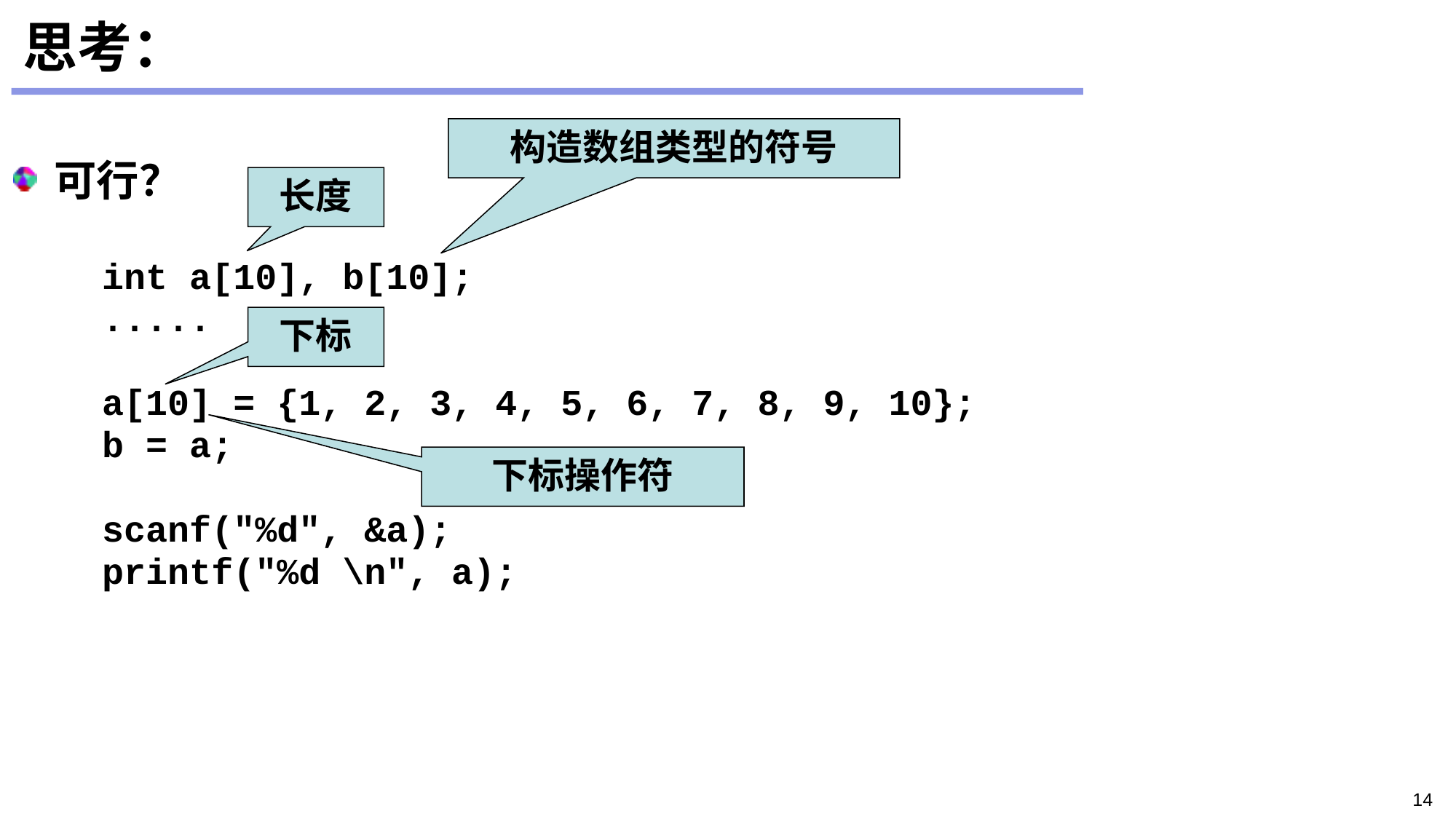

# 思考：

可行？

	int a[10], b[10];
	.....

	a[10] = {1, 2, 3, 4, 5, 6, 7, 8, 9, 10};
	b = a;

	scanf("%d", &a);
	printf("%d \n", a);

构造数组类型的符号
长度
下标
下标操作符
14